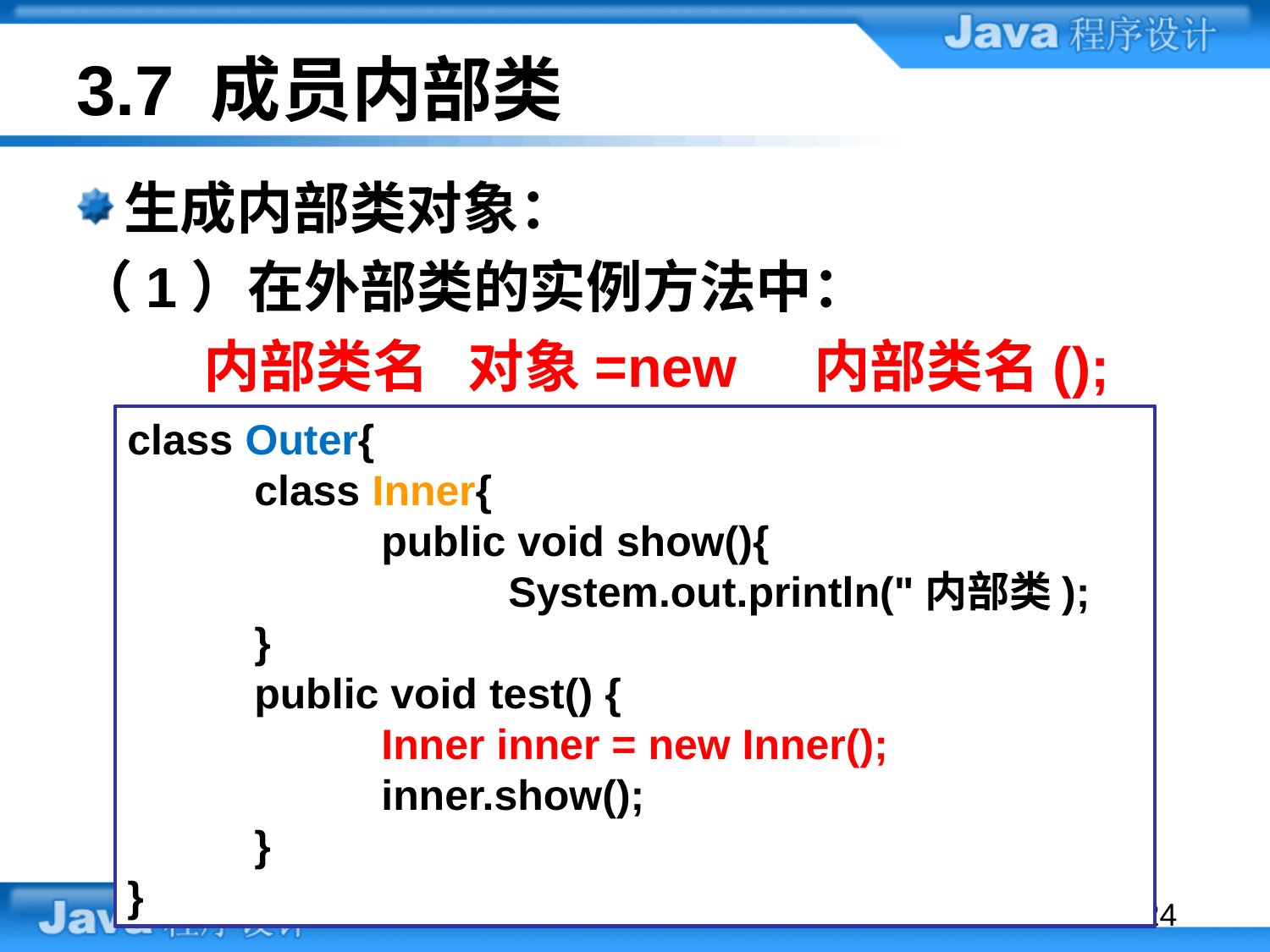

# 3.7 成员内部类
生成内部类对象：
（1）在外部类的实例方法中：
内部类名   对象=new    内部类名();
class Outer{
	class Inner{
		public void show(){
			System.out.println("内部类);
	}
	public void test() {
		Inner inner = new Inner();
		inner.show();
	}
}